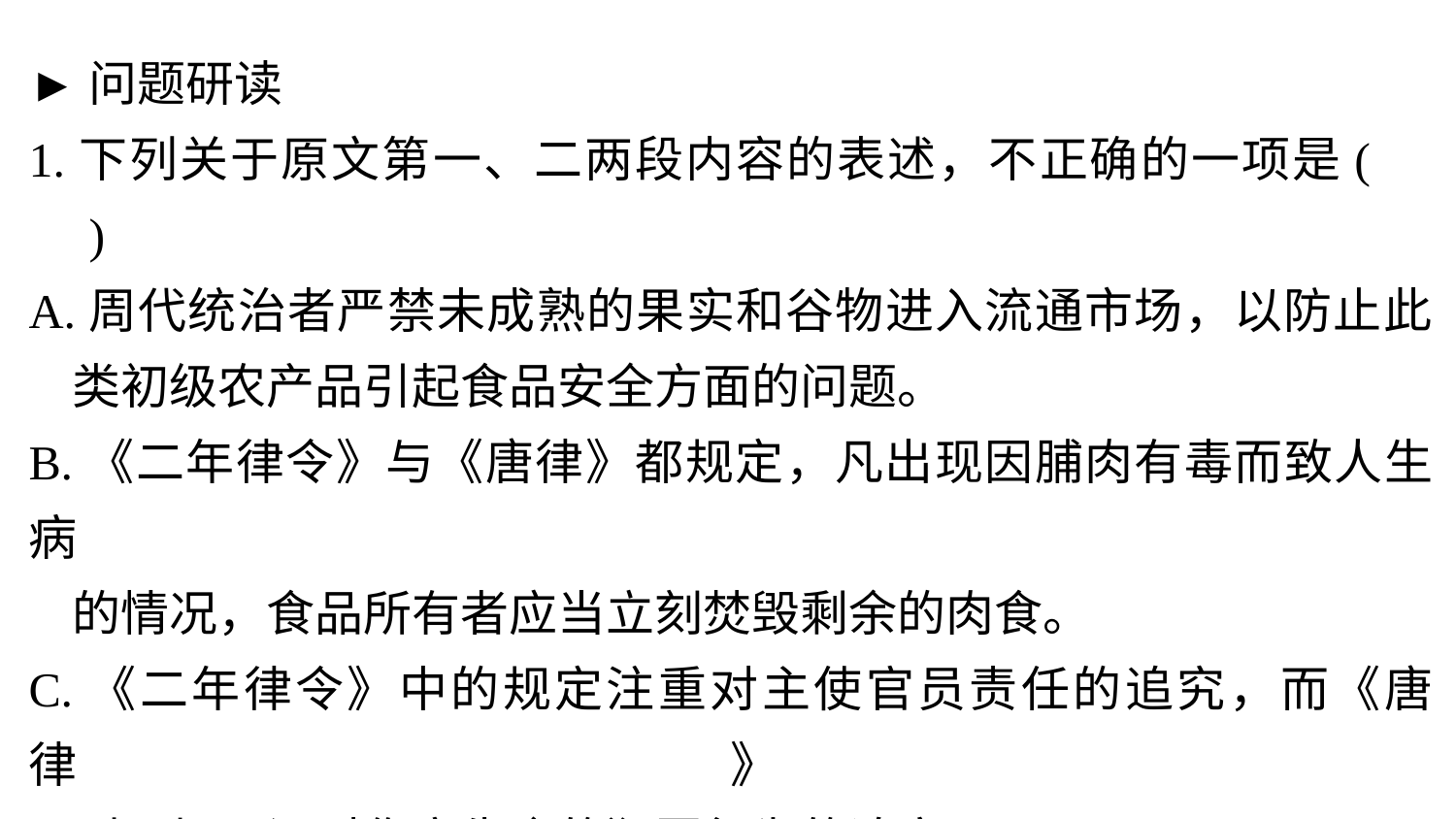

►问题研读
1.下列关于原文第一、二两段内容的表述，不正确的一项是(　　)
A.周代统治者严禁未成熟的果实和谷物进入流通市场，以防止此
    类初级农产品引起食品安全方面的问题。
B.《二年律令》与《唐律》都规定，凡出现因脯肉有毒而致人生病
    的情况，食品所有者应当立刻焚毁剩余的肉食。
C.《二年律令》中的规定注重对主使官员责任的追究，而《唐律》
    则更加强调对伤害生命的犯罪行为的追究。
D.《唐律》规定，明知脯肉有毒而不立刻焚毁，并故意将脯肉给
    人吃或出售，而致人生病者，要判处徒刑一年。